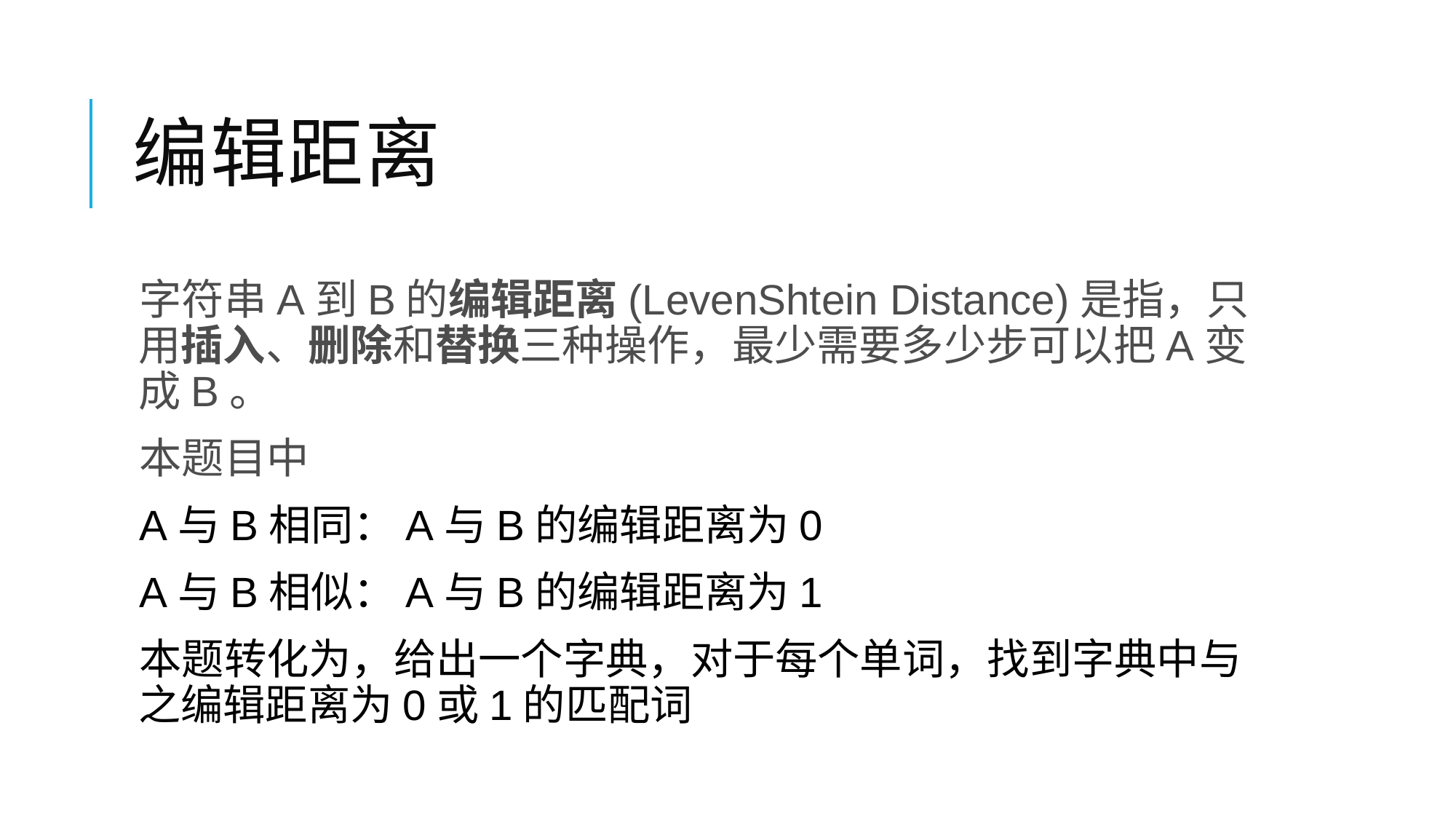

# 编辑距离
字符串A到B的编辑距离(LevenShtein Distance)是指，只用插入、删除和替换三种操作，最少需要多少步可以把A变成B。
本题目中
A与B相同：A与B的编辑距离为0
A与B相似：A与B的编辑距离为1
本题转化为，给出一个字典，对于每个单词，找到字典中与之编辑距离为0或1的匹配词